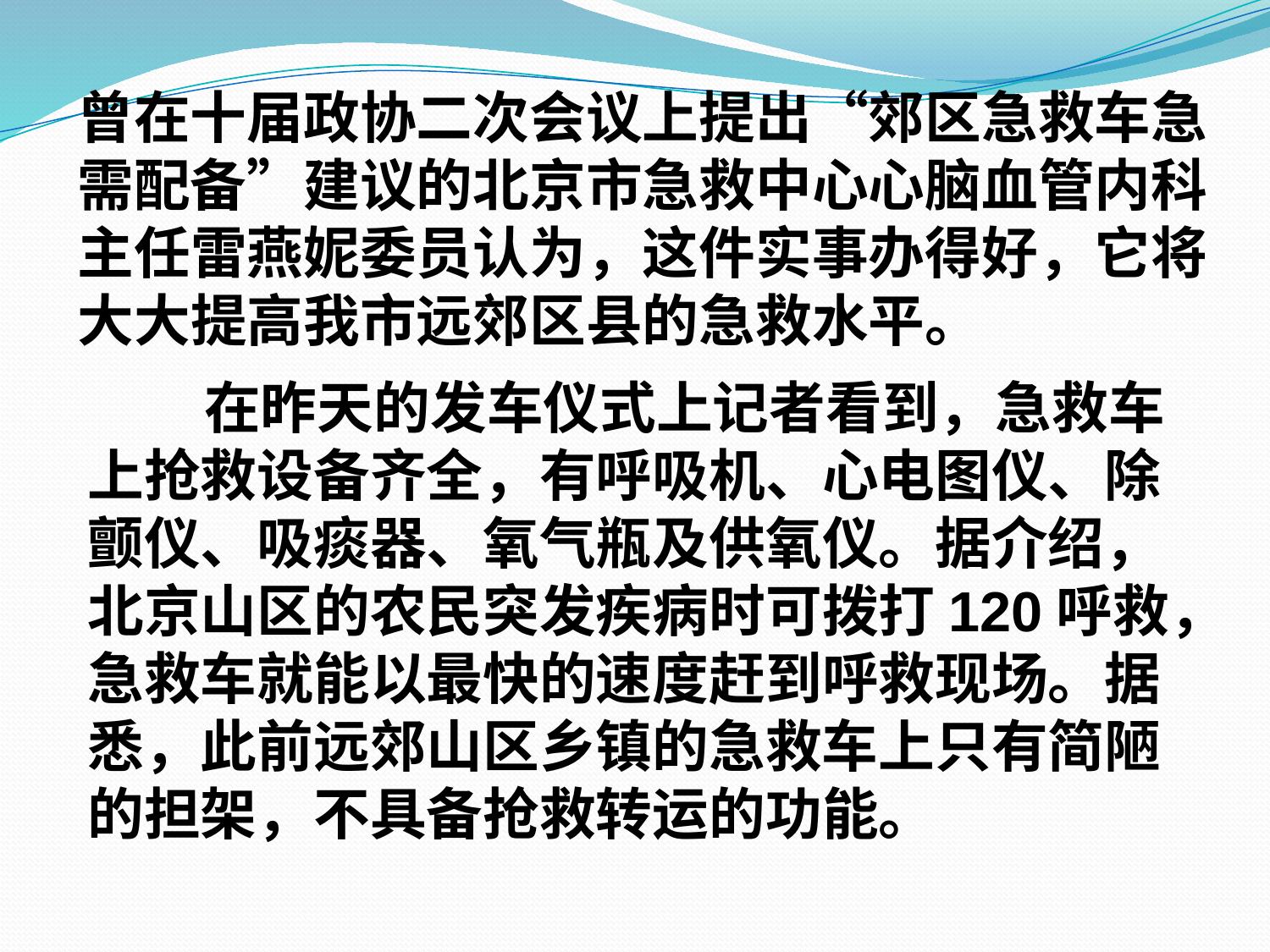

曾在十届政协二次会议上提出“郊区急救车急需配备”建议的北京市急救中心心脑血管内科主任雷燕妮委员认为，这件实事办得好，它将大大提高我市远郊区县的急救水平。
        在昨天的发车仪式上记者看到，急救车上抢救设备齐全，有呼吸机、心电图仪、除颤仪、吸痰器、氧气瓶及供氧仪。据介绍，北京山区的农民突发疾病时可拨打120呼救，急救车就能以最快的速度赶到呼救现场。据悉，此前远郊山区乡镇的急救车上只有简陋的担架，不具备抢救转运的功能。